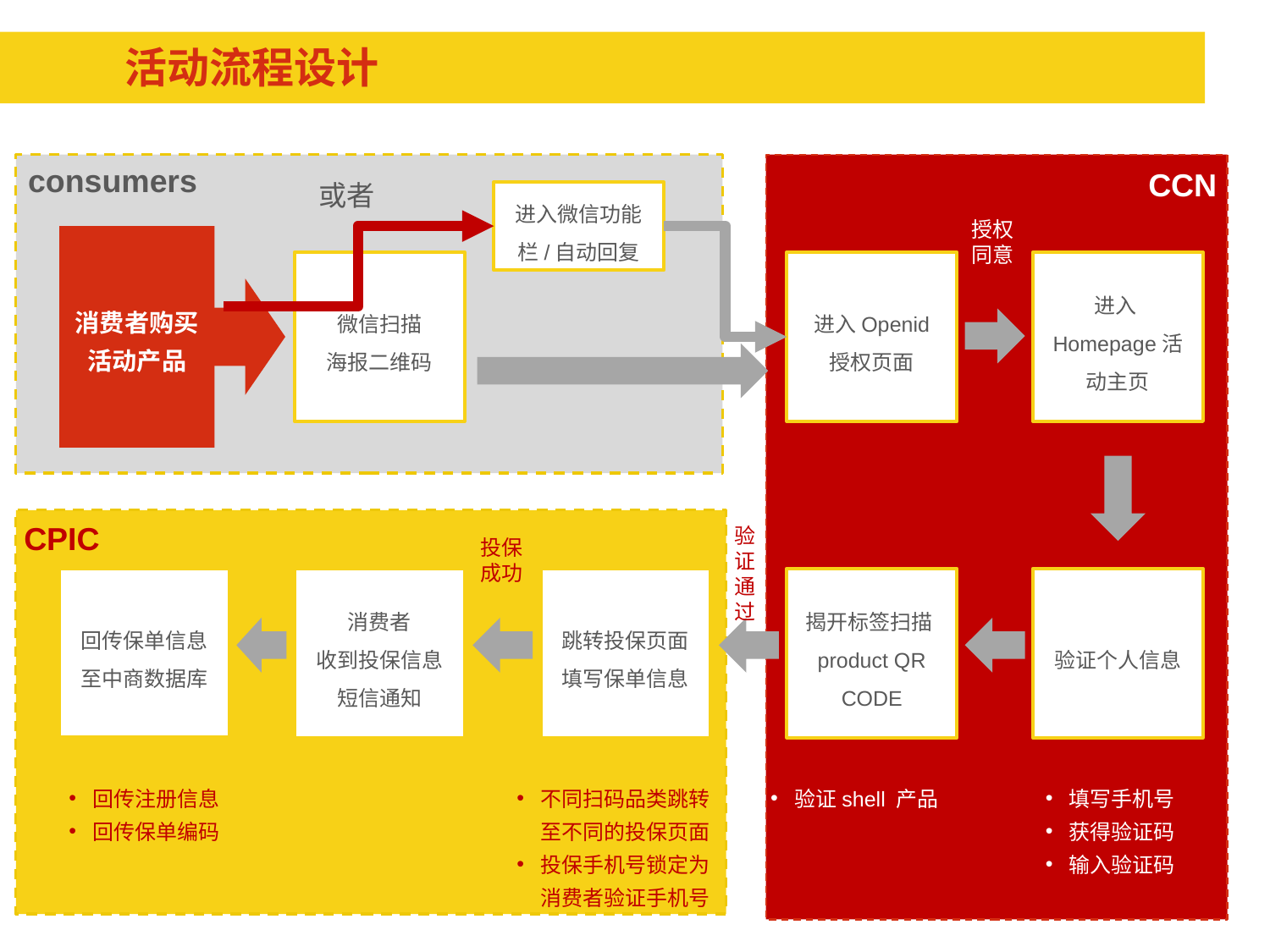

# 活动流程设计
CCN

consumers
或者
进入微信功能栏/自动回复
授权
同意
消费者购买
活动产品
微信扫描
海报二维码

进入Openid
授权页面
进入Homepage活动主页

CPIC
验证
通过
投保
成功
回传保单信息至中商数据库
消费者
收到投保信息短信通知
跳转投保页面
填写保单信息
揭开标签扫描product QR CODE
验证个人信息

回传注册信息
回传保单编码
不同扫码品类跳转至不同的投保页面
投保手机号锁定为消费者验证手机号
验证shell 产品
填写手机号
获得验证码
输入验证码